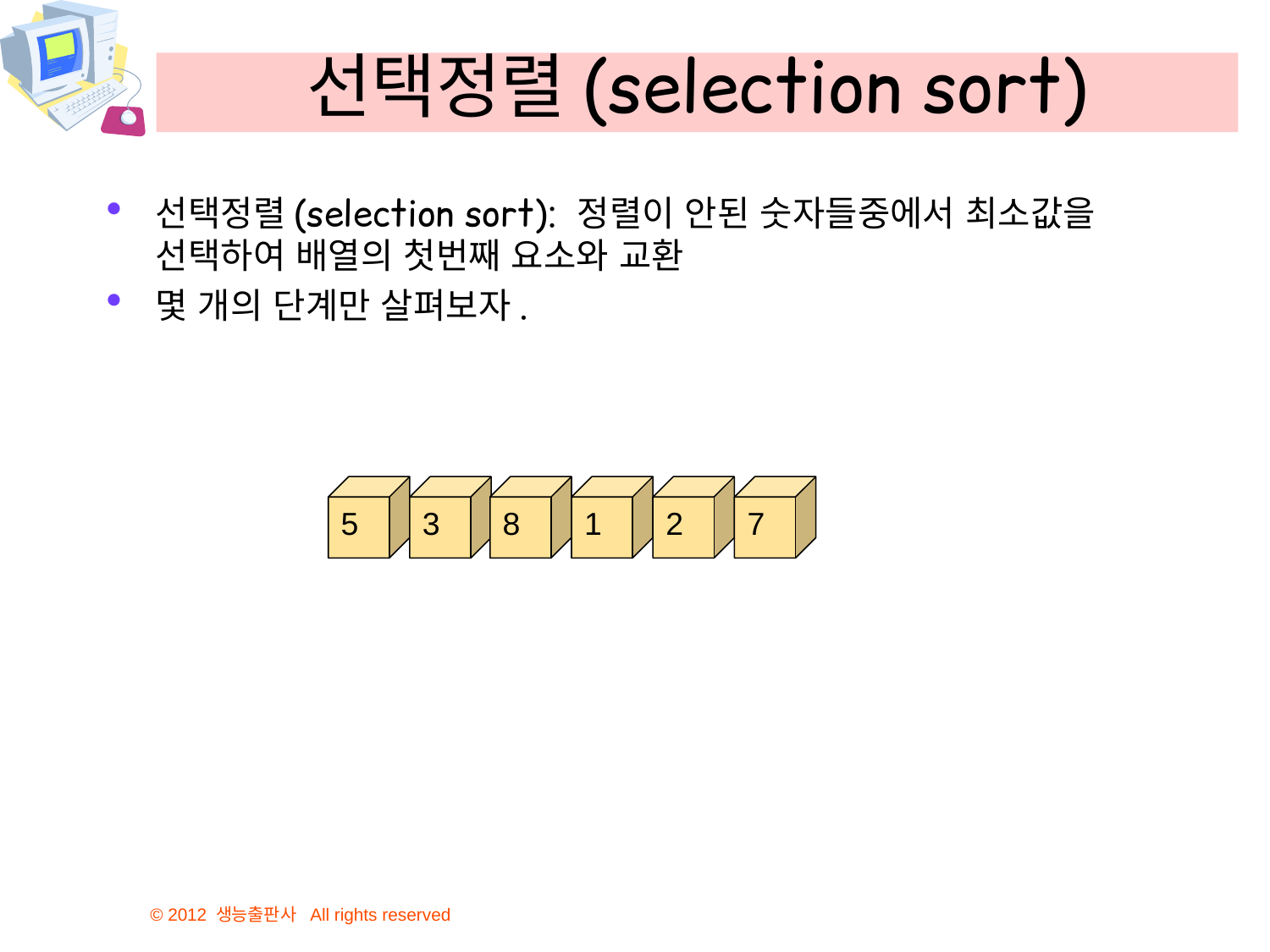

# 선택정렬(selection sort)
선택정렬(selection sort): 정렬이 안된 숫자들중에서 최소값을 선택하여 배열의 첫번째 요소와 교환
몇 개의 단계만 살펴보자.
7
2
8
3
5
1